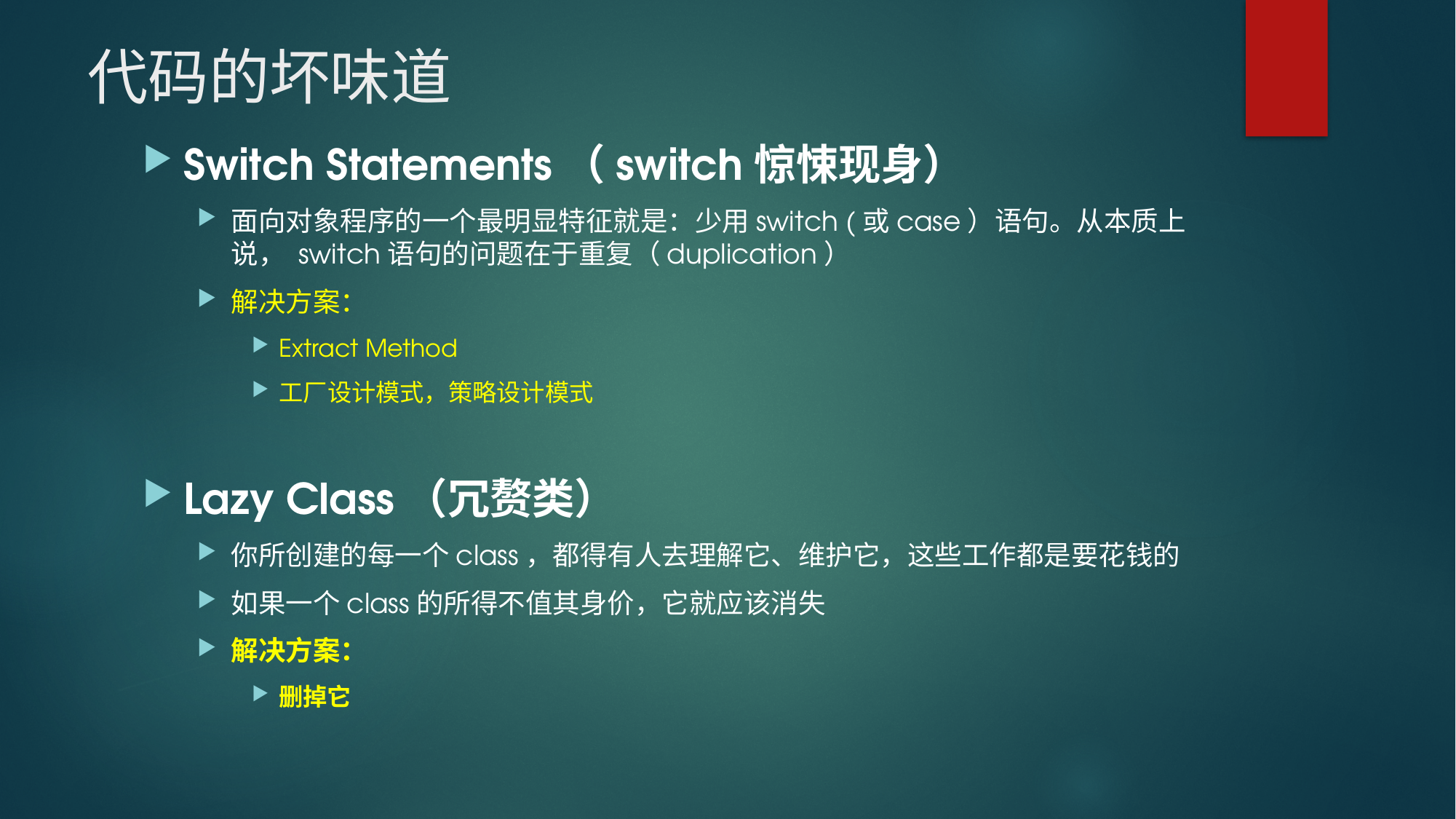

# 代码的坏味道
Switch Statements（switch惊悚现身）
面向对象程序的一个最明显特征就是：少用switch (或case）语句。从本质上说， switch语句的问题在于重复（duplication）
解决方案：
Extract Method
工厂设计模式，策略设计模式

Lazy Class（冗赘类）
你所创建的每一个class，都得有人去理解它、维护它，这些工作都是要花钱的
如果一个class的所得不值其身价，它就应该消失
解决方案：
删掉它